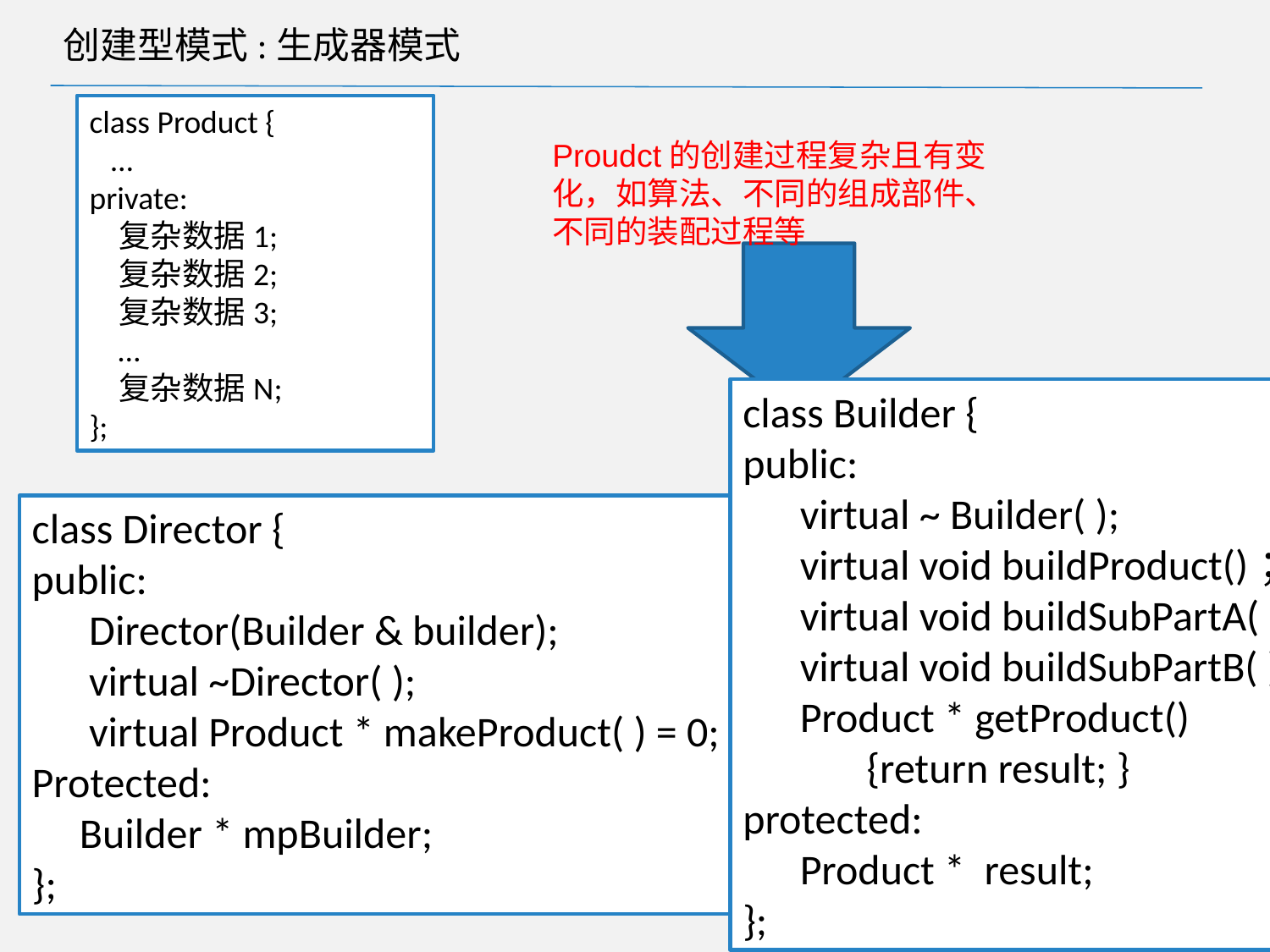

# 创建型模式:生成器模式
class Product {
   …
private:
   复杂数据1;
   复杂数据2;
   复杂数据3;
    …
   复杂数据N;
};
Proudct的创建过程复杂且有变化，如算法、不同的组成部件、不同的装配过程等

class Builder {
public:
      virtual ~ Builder( );
      virtual void buildProduct()；
      virtual void buildSubPartA( );
      virtual void buildSubPartB( )；
      Product * getProduct()
             {return result; }
protected:
      Product *  result;
};
class Director {
public:
      Director(Builder & builder);
      virtual ~Director( );
      virtual Product * makeProduct( ) = 0;
Protected:
     Builder * mpBuilder;
};